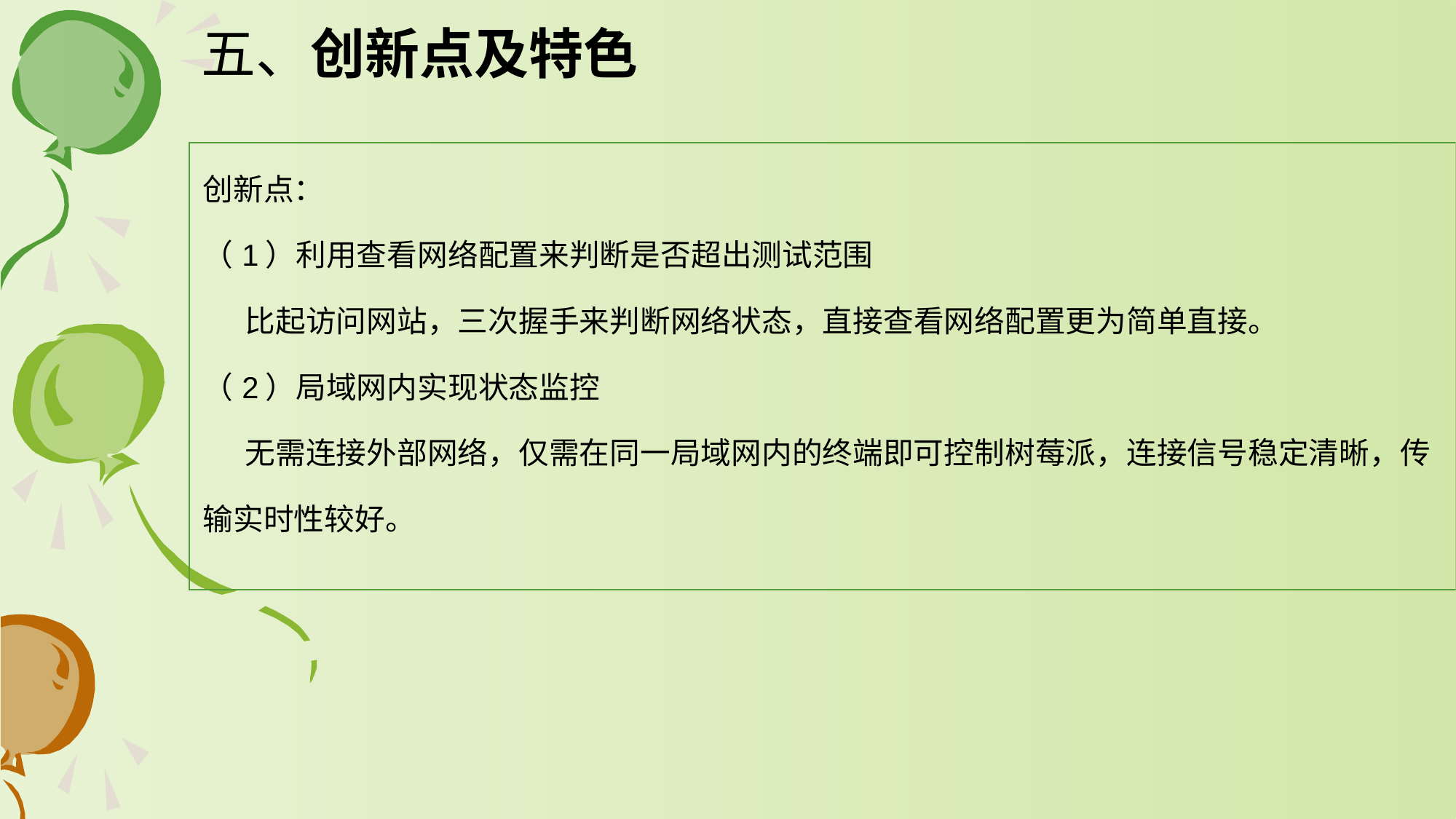

# 五、创新点及特色
| 创新点： （1）利用查看网络配置来判断是否超出测试范围 比起访问网站，三次握手来判断网络状态，直接查看网络配置更为简单直接。 （2）局域网内实现状态监控 无需连接外部网络，仅需在同一局域网内的终端即可控制树莓派，连接信号稳定清晰，传输实时性较好。 |
| --- |